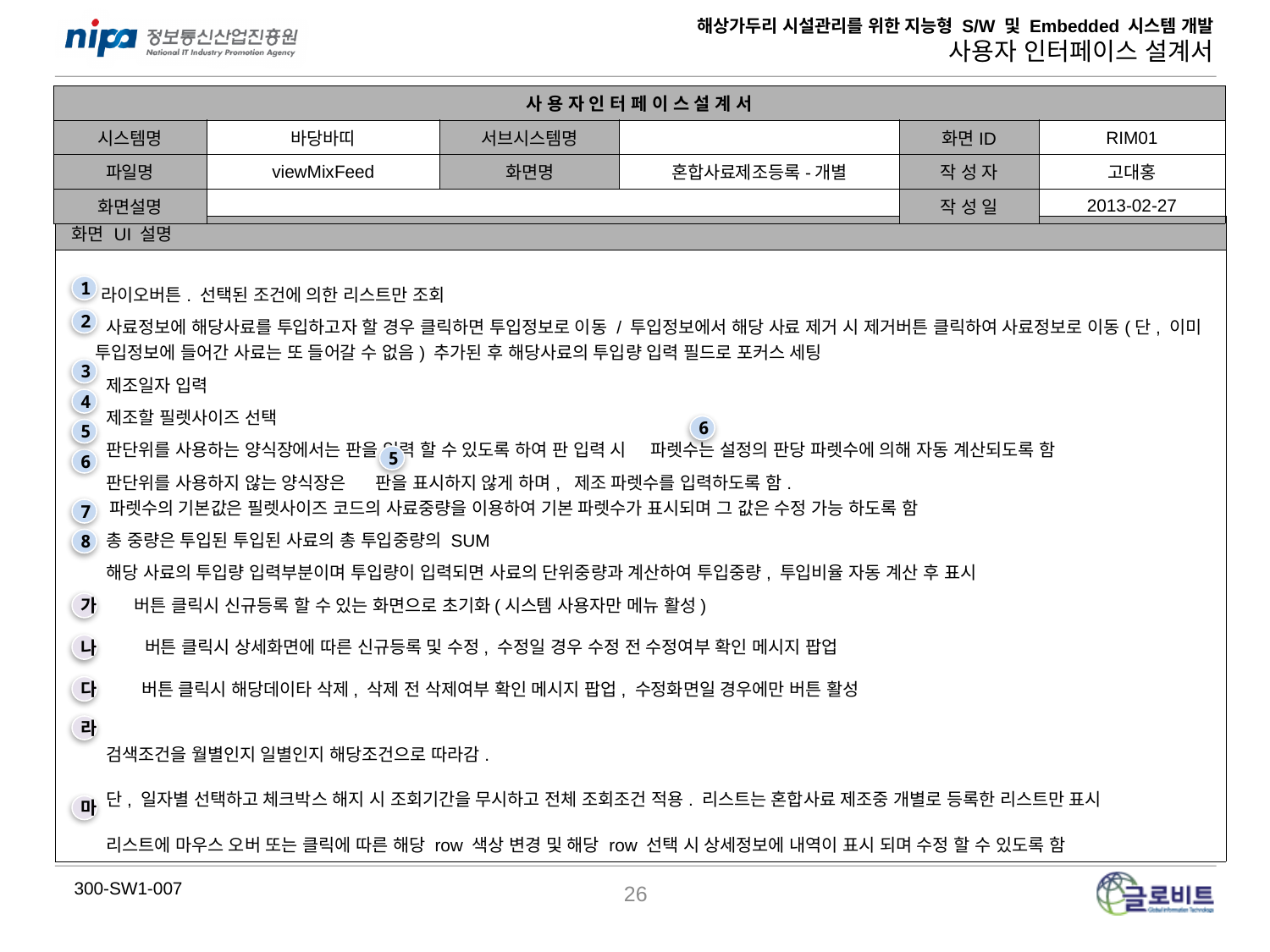

| 사 용 자 인 터 페 이 스 설 계 서 |  |  |  |  |  |
| --- | --- | --- | --- | --- | --- |
| 시스템명 | 바당바띠 | 서브시스템명 |  | 화면ID | RIM01 |
| 파일명 | viewMixFeed | 화면명 | 혼합사료제조등록-개별 | 작 성 자 | 고대홍 |
| 화면설명 |  |  |  | 작 성 일 | 2013-02-27 |
| 화면 UI 설명 |
| --- |
| 라이오버튼. 선택된 조건에 의한 리스트만 조회 사료정보에 해당사료를 투입하고자 할 경우 클릭하면 투입정보로 이동 / 투입정보에서 해당 사료 제거 시 제거버튼 클릭하여 사료정보로 이동(단, 이미 투입정보에 들어간 사료는 또 들어갈 수 없음) 추가된 후 해당사료의 투입량 입력 필드로 포커스 세팅 제조일자 입력 제조할 필렛사이즈 선택 판단위를 사용하는 양식장에서는 판을 입력 할 수 있도록 하여 판 입력 시 파렛수는 설정의 판당 파렛수에 의해 자동 계산되도록 함 판단위를 사용하지 않는 양식장은 판을 표시하지 않게 하며, 제조 파렛수를 입력하도록 함. 파렛수의 기본값은 필렛사이즈 코드의 사료중량을 이용하여 기본 파렛수가 표시되며 그 값은 수정 가능 하도록 함 총 중량은 투입된 투입된 사료의 총 투입중량의 SUM 해당 사료의 투입량 입력부분이며 투입량이 입력되면 사료의 단위중량과 계산하여 투입중량, 투입비율 자동 계산 후 표시 검색조건을 월별인지 일별인지 해당조건으로 따라감. 단, 일자별 선택하고 체크박스 해지 시 조회기간을 무시하고 전체 조회조건 적용. 리스트는 혼합사료 제조중 개별로 등록한 리스트만 표시 리스트에 마우스 오버 또는 클릭에 따른 해당 row 색상 변경 및 해당 row 선택 시 상세정보에 내역이 표시 되며 수정 할 수 있도록 함 |
1
2
3
4
6
5
5
6
7
8
버튼 클릭시 신규등록 할 수 있는 화면으로 초기화(시스템 사용자만 메뉴 활성)
가
버튼 클릭시 상세화면에 따른 신규등록 및 수정, 수정일 경우 수정 전 수정여부 확인 메시지 팝업
나
버튼 클릭시 해당데이타 삭제, 삭제 전 삭제여부 확인 메시지 팝업, 수정화면일 경우에만 버튼 활성
다
라
마